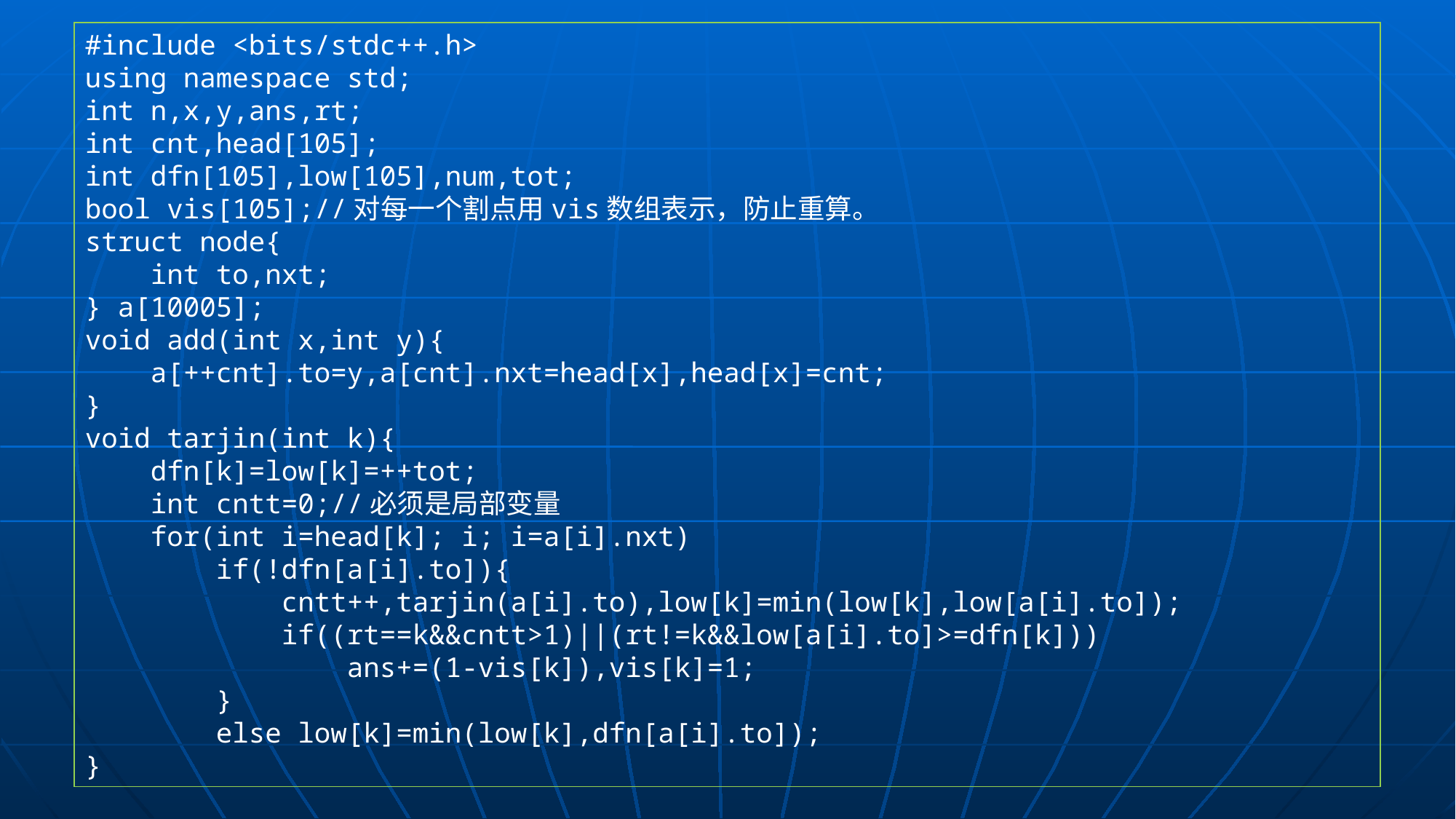

#include <bits/stdc++.h>
using namespace std;
int n,x,y,ans,rt;
int cnt,head[105];
int dfn[105],low[105],num,tot;
bool vis[105];//对每一个割点用vis数组表示，防止重算。
struct node{
    int to,nxt;
} a[10005];
void add(int x,int y){
    a[++cnt].to=y,a[cnt].nxt=head[x],head[x]=cnt;
}
void tarjin(int k){
    dfn[k]=low[k]=++tot;
    int cntt=0;//必须是局部变量
    for(int i=head[k]; i; i=a[i].nxt)
        if(!dfn[a[i].to]){
            cntt++,tarjin(a[i].to),low[k]=min(low[k],low[a[i].to]);
            if((rt==k&&cntt>1)||(rt!=k&&low[a[i].to]>=dfn[k]))
                ans+=(1-vis[k]),vis[k]=1;
        }
        else low[k]=min(low[k],dfn[a[i].to]);
}